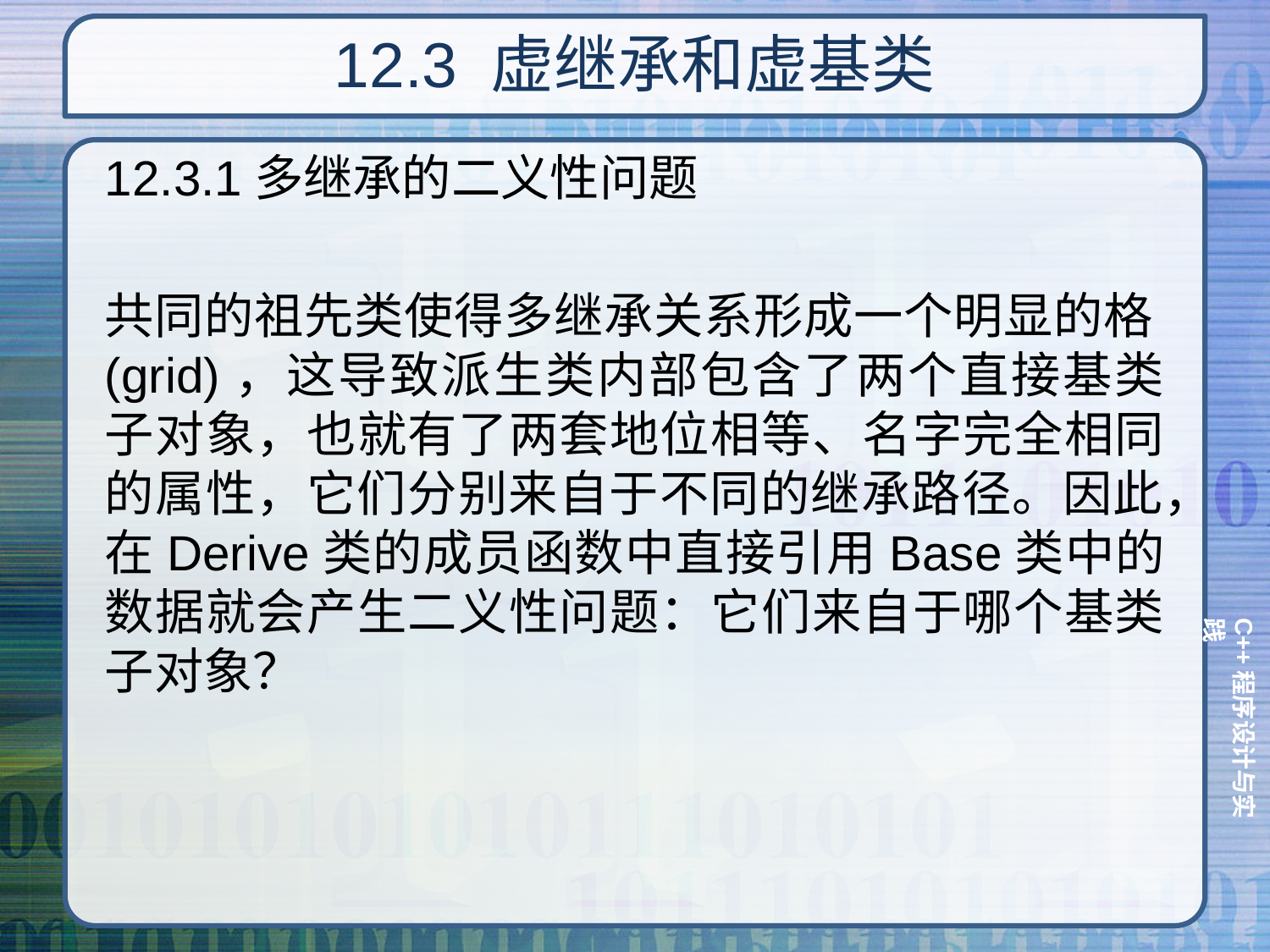

# 12.3 虚继承和虚基类
12.3.1多继承的二义性问题

共同的祖先类使得多继承关系形成一个明显的格(grid)，这导致派生类内部包含了两个直接基类子对象，也就有了两套地位相等、名字完全相同的属性，它们分别来自于不同的继承路径。因此，在Derive类的成员函数中直接引用Base类中的数据就会产生二义性问题：它们来自于哪个基类子对象？